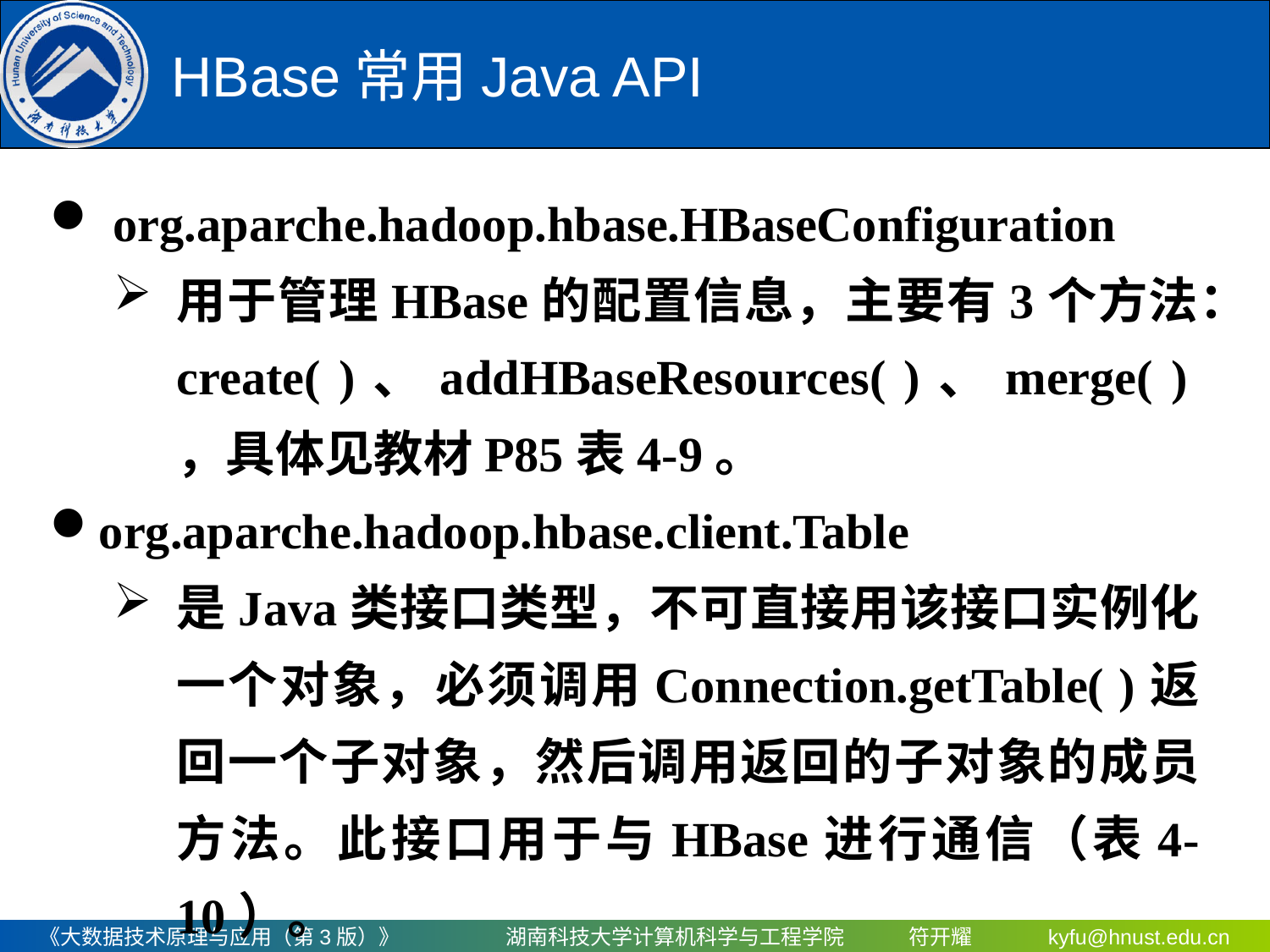

# HBase常用Java API
org.aparche.hadoop.hbase.HBaseConfiguration
用于管理HBase的配置信息，主要有3个方法：create( )、addHBaseResources( )、merge( )，具体见教材P85表4-9。
org.aparche.hadoop.hbase.client.Table
是Java类接口类型，不可直接用该接口实例化一个对象，必须调用Connection.getTable( )返回一个子对象，然后调用返回的子对象的成员方法。此接口用于与HBase进行通信（表4-10）。